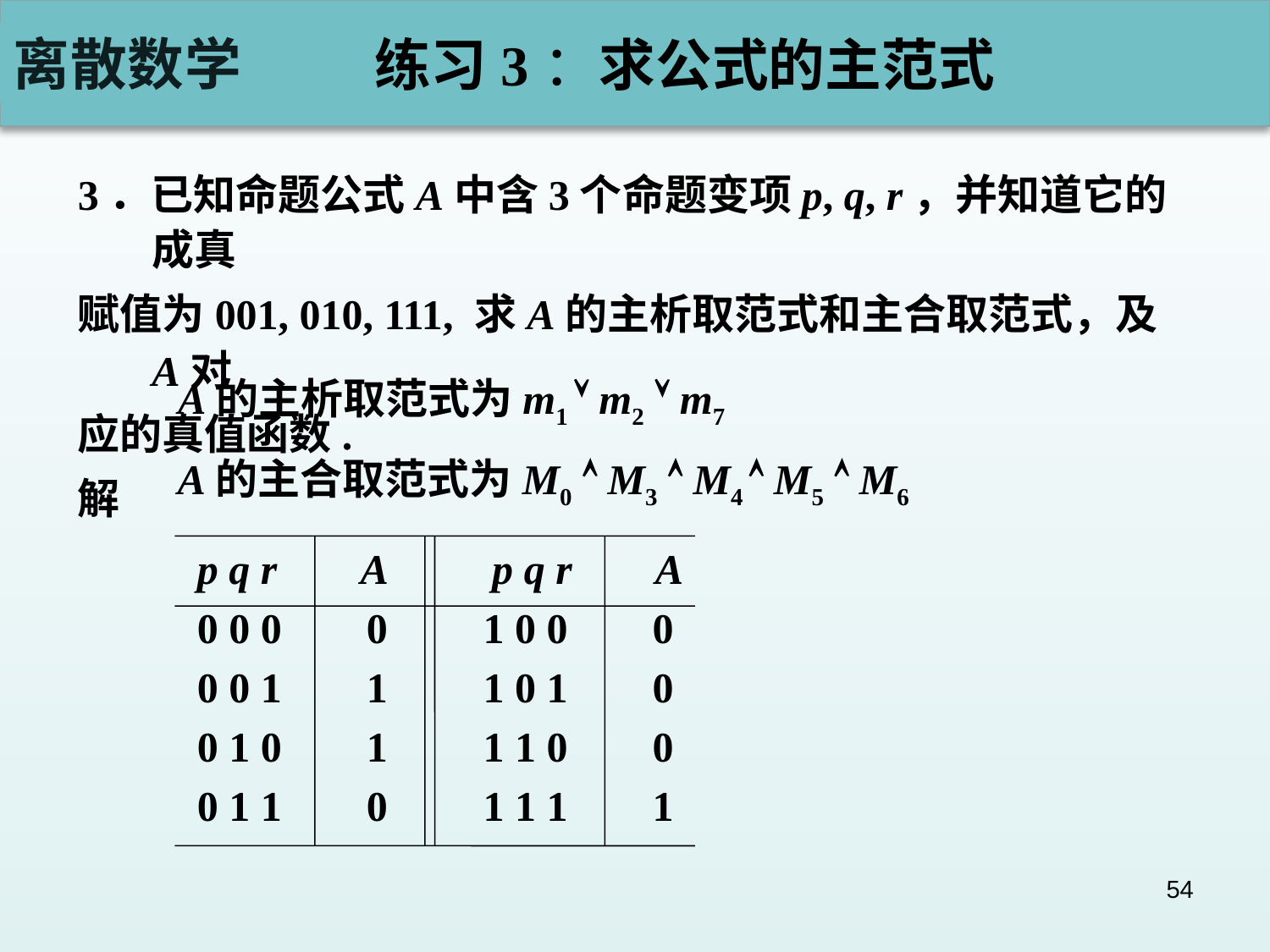

# 练习3：求公式的主范式
3．已知命题公式A中含3个命题变项p, q, r，并知道它的成真
赋值为001, 010, 111, 求A的主析取范式和主合取范式，及A对
应的真值函数.
解
 A的主析取范式为m1 ∨ m2 ∨ m7
A的主合取范式为M0 ∧ M3 ∧ M4 ∧ M5 ∧ M6

p q r        A          p q r        A
0 0 0        0         1 0 0        0
0 0 1        1         1 0 1        0
0 1 0        1         1 1 0        0
0 1 1        0         1 1 1        1

54